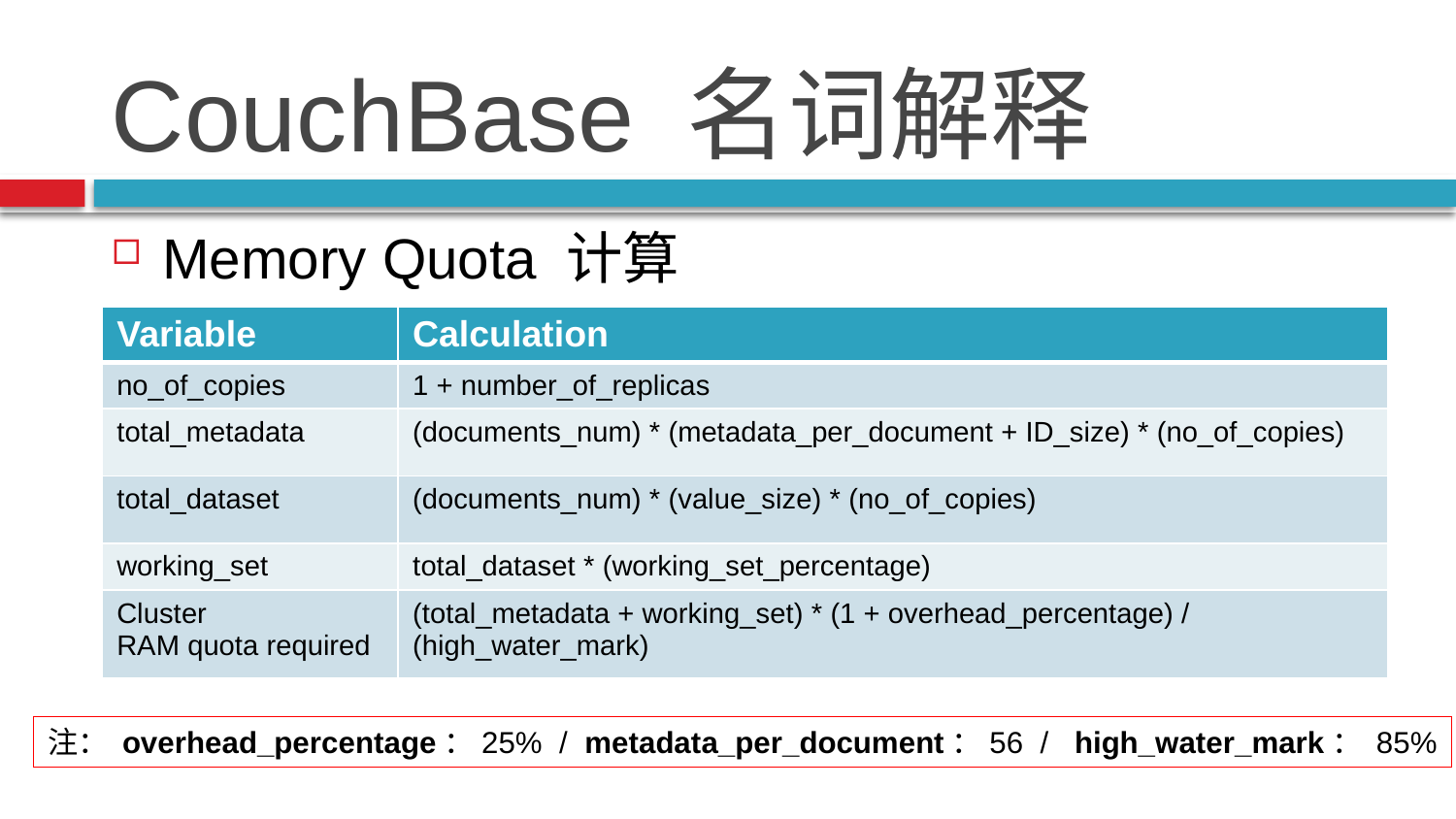

# CouchBase 名词解释
Memory Quota 计算
| Variable | Calculation |
| --- | --- |
| no\_of\_copies | 1 + number\_of\_replicas |
| total\_metadata | (documents\_num) \* (metadata\_per\_document + ID\_size) \* (no\_of\_copies) |
| total\_dataset | (documents\_num) \* (value\_size) \* (no\_of\_copies) |
| working\_set | total\_dataset \* (working\_set\_percentage) |
| Cluster RAM quota required | (total\_metadata + working\_set) \* (1 + overhead\_percentage) / (high\_water\_mark) |
注： overhead_percentage：25%  /  metadata_per_document：56  /   high_water_mark： 85%